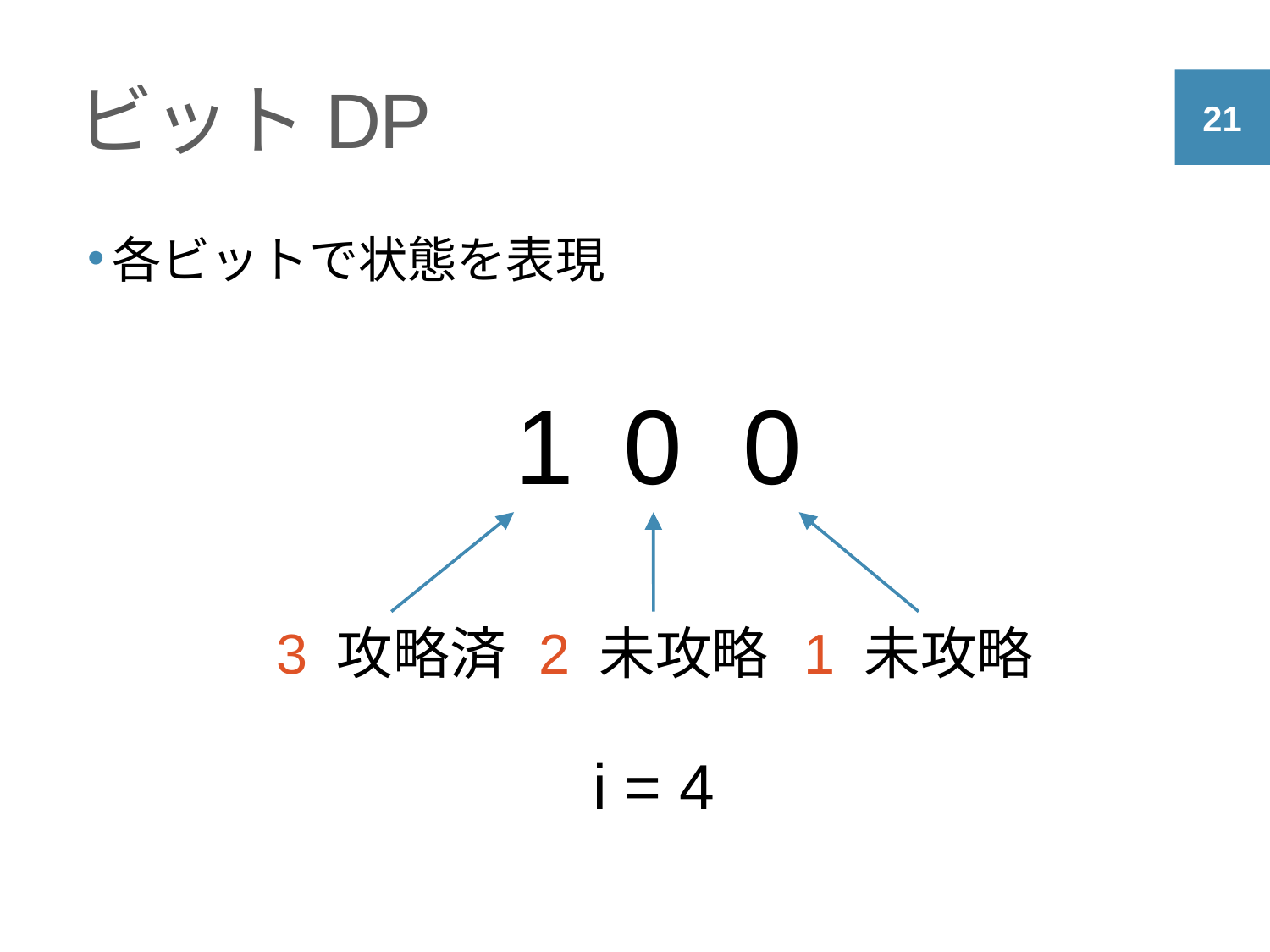

# ビットDP
各ビットで状態を表現
1
0
0
2 未攻略
1 未攻略
3 攻略済
i = 4